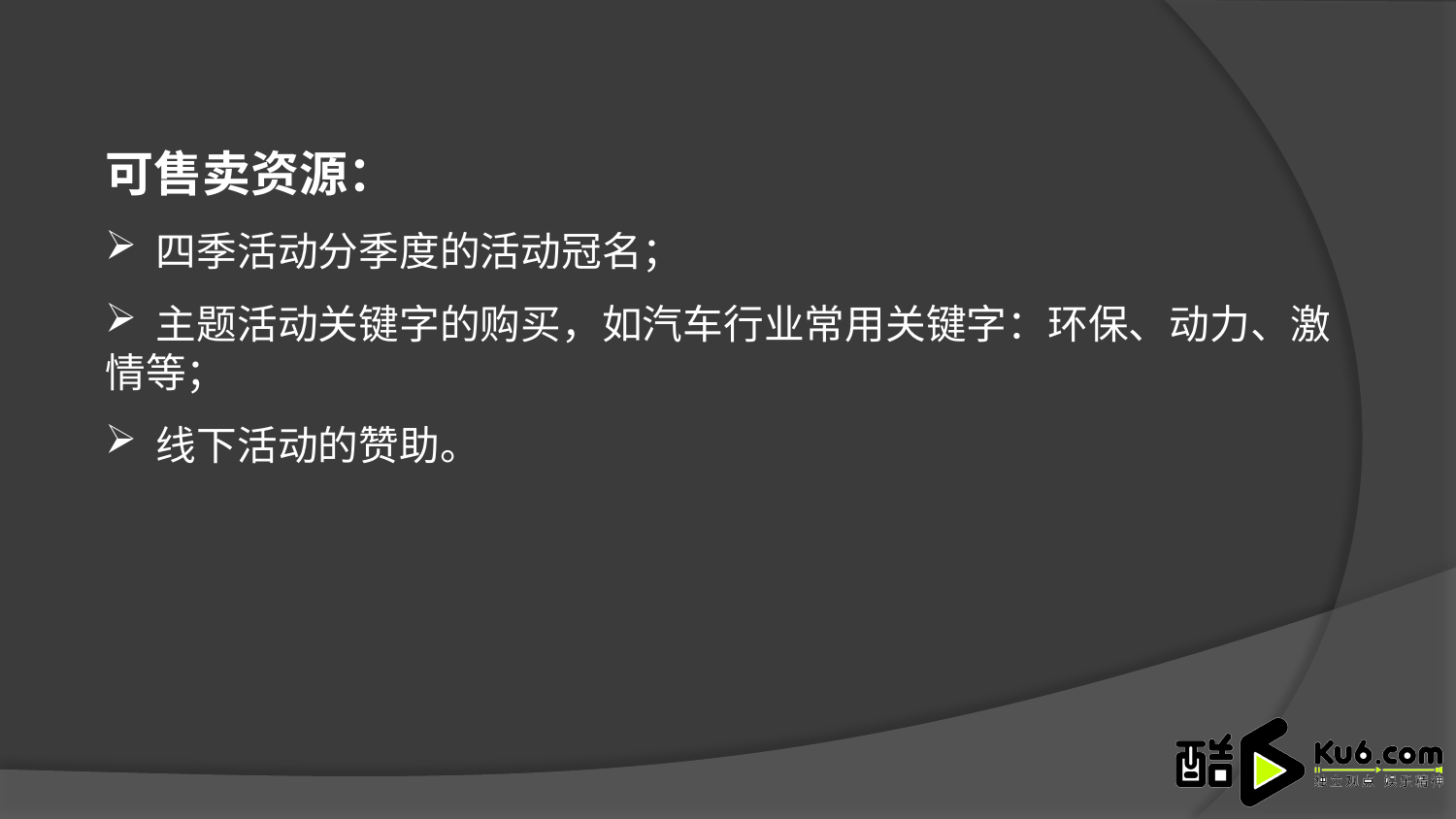

可售卖资源：
 四季活动分季度的活动冠名；
 主题活动关键字的购买，如汽车行业常用关键字：环保、动力、激情等；
 线下活动的赞助。